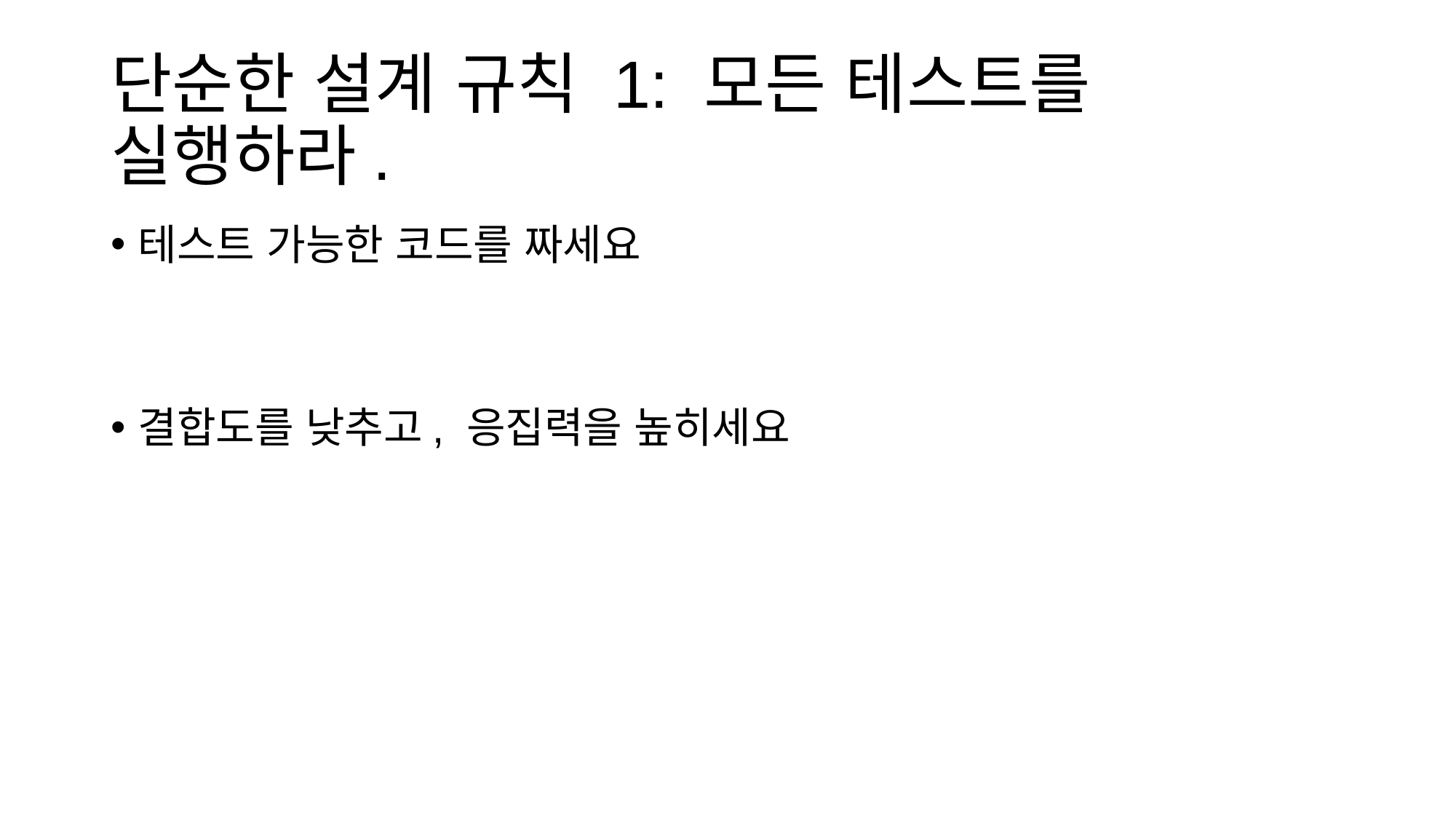

# 단순한 설계 규칙 1: 모든 테스트를 실행하라.
테스트 가능한 코드를 짜세요

결합도를 낮추고, 응집력을 높히세요